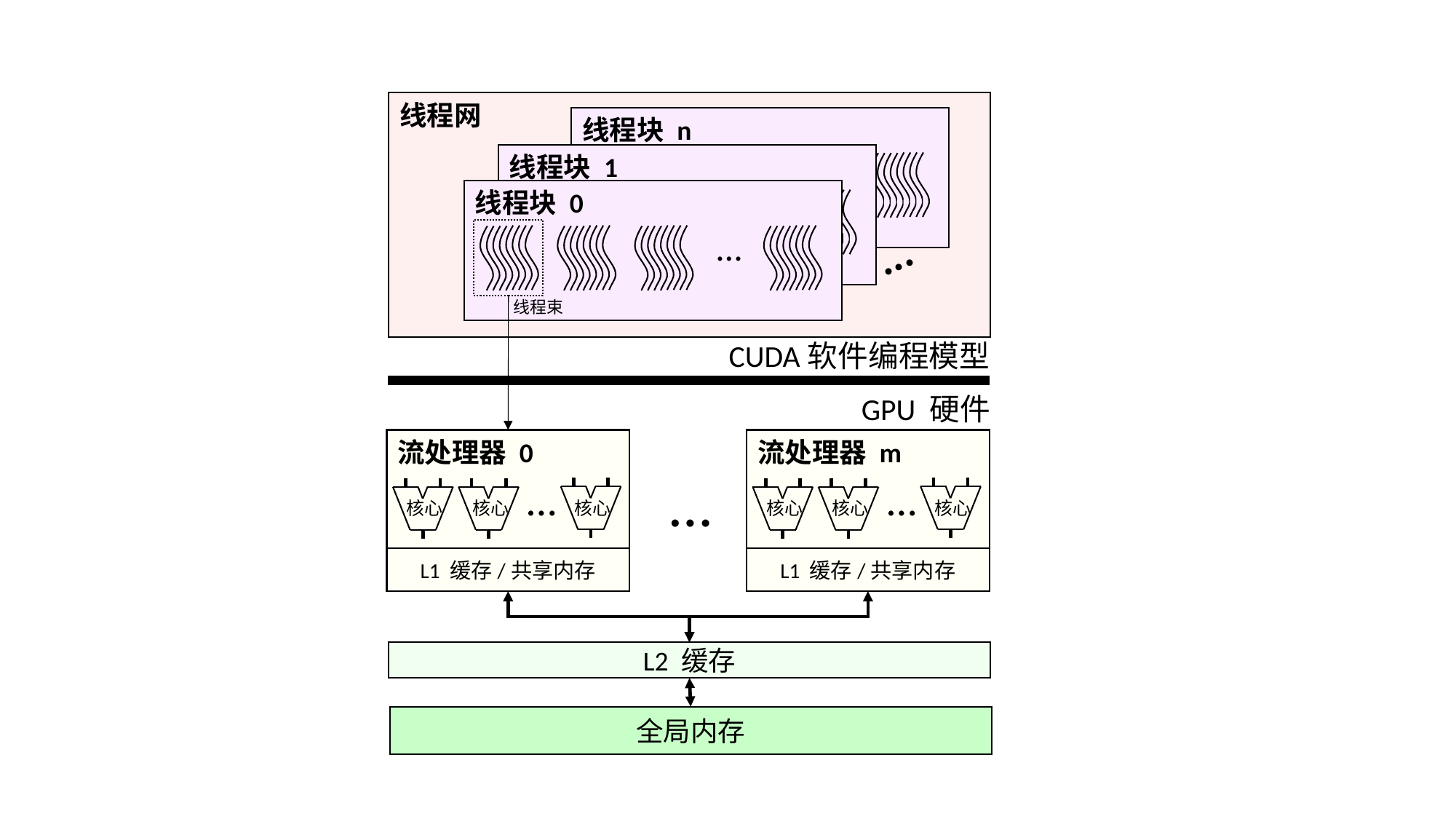

线程网
线程块 n
…

线程块 1
…

线程块 0
…

···
线程束
CUDA软件编程模型
GPU 硬件
流处理器 0
…
核心
核心
核心
L1 缓存/共享内存
流处理器 m
…
核心
核心
核心
L1 缓存/共享内存
…
L2 缓存
全局内存